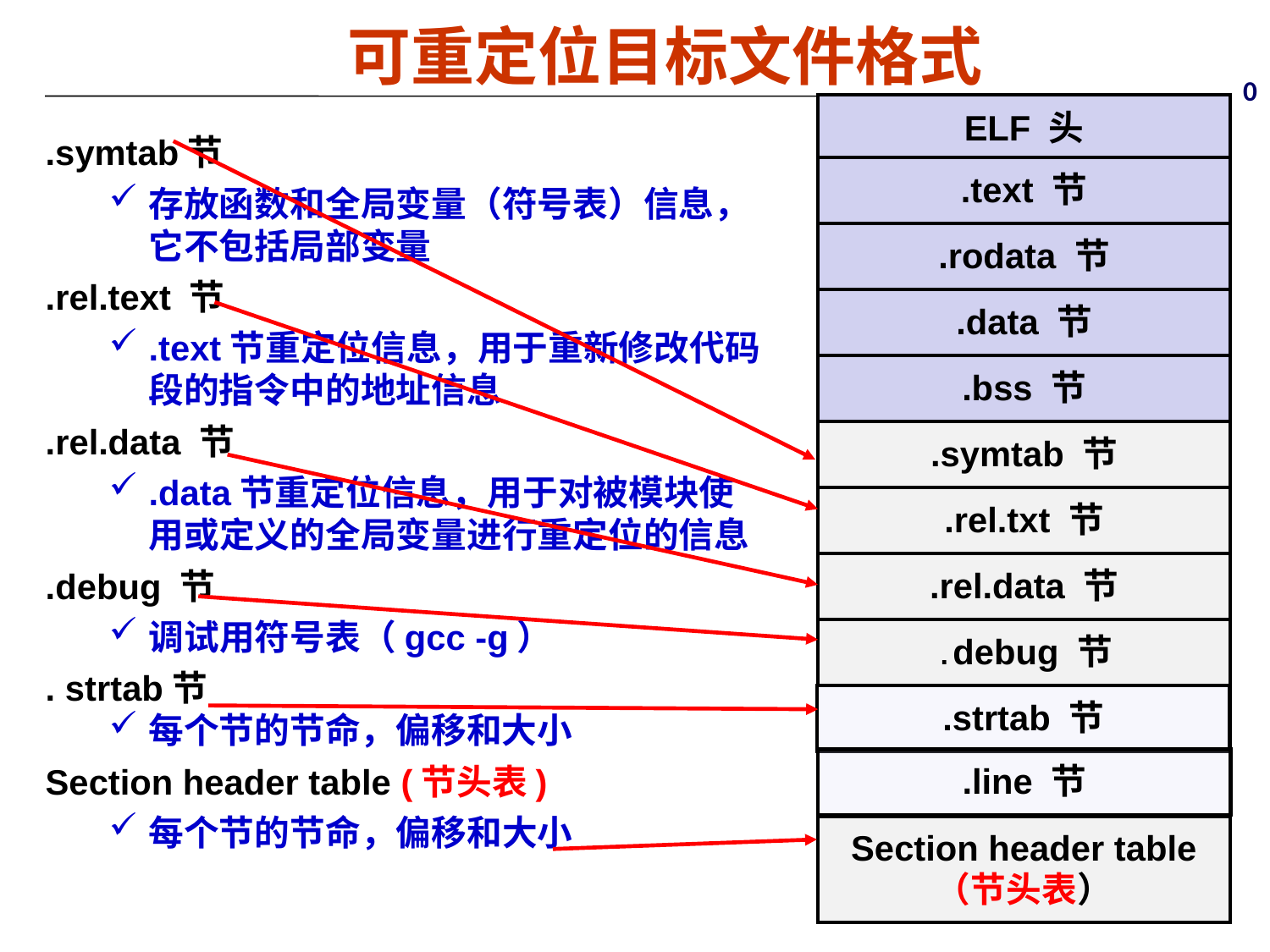

可重定位目标文件格式
0
ELF 头
.text 节
.rodata 节
.data 节
.bss 节
.symtab 节
.rel.txt 节
.rel.data 节
.debug 节
.strtab 节
.line 节
Section header table
（节头表）
.symtab节
存放函数和全局变量（符号表）信息，它不包括局部变量
.rel.text 节
.text节重定位信息，用于重新修改代码段的指令中的地址信息
.rel.data 节
.data节重定位信息，用于对被模块使用或定义的全局变量进行重定位的信息
.debug 节
调试用符号表（gcc -g）
. strtab节
每个节的节命，偏移和大小
Section header table (节头表)
每个节的节命，偏移和大小